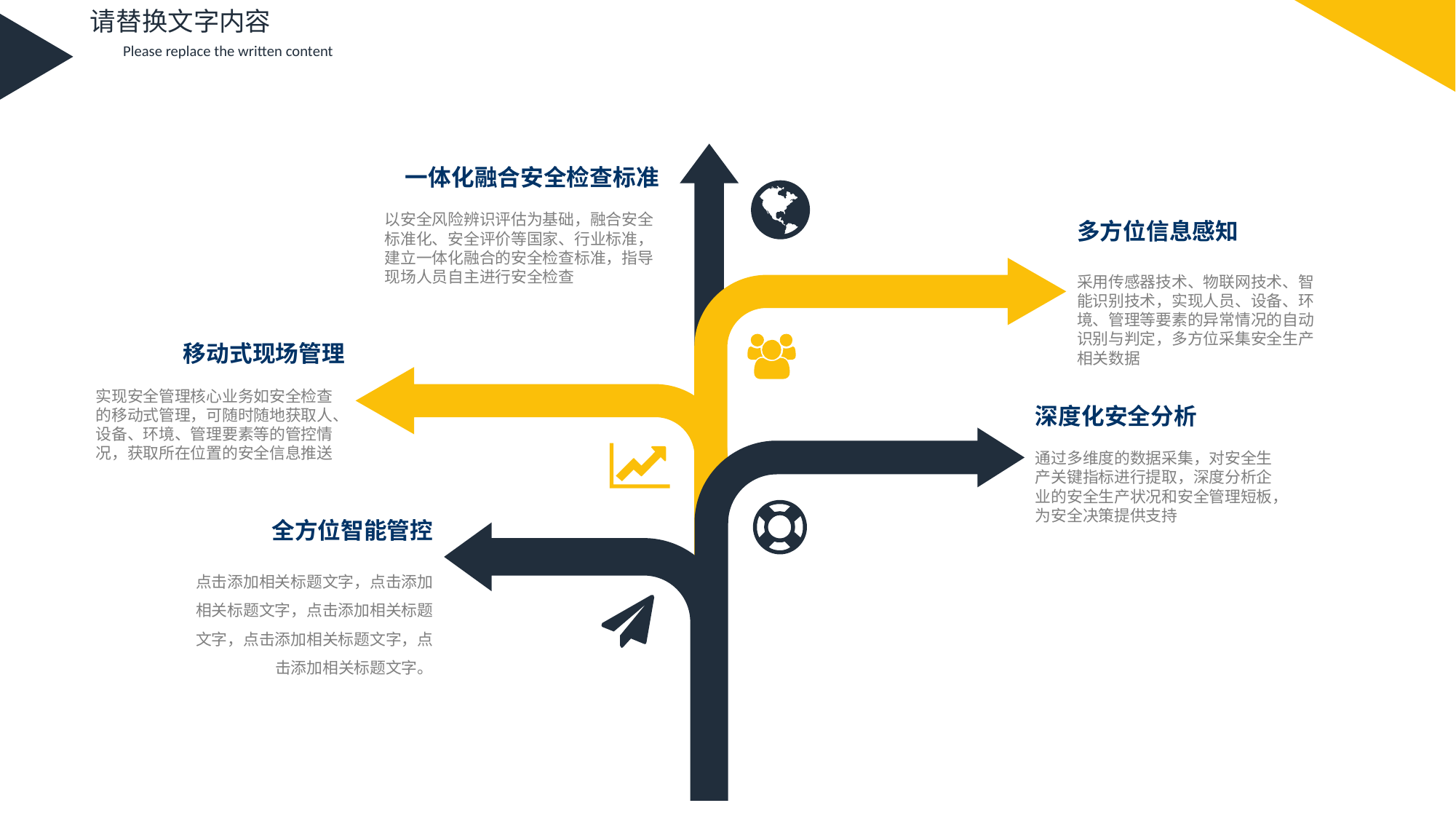

请替换文字内容
Please replace the written content

一体化融合安全检查标准
以安全风险辨识评估为基础，融合安全标准化、安全评价等国家、行业标准，建立一体化融合的安全检查标准，指导现场人员自主进行安全检查

多方位信息感知
采用传感器技术、物联网技术、智能识别技术，实现人员、设备、环境、管理等要素的异常情况的自动识别与判定，多方位采集安全生产相关数据

移动式现场管理

实现安全管理核心业务如安全检查的移动式管理，可随时随地获取人、设备、环境、管理要素等的管控情况，获取所在位置的安全信息推送

深度化安全分析

通过多维度的数据采集，对安全生产关键指标进行提取，深度分析企业的安全生产状况和安全管理短板，为安全决策提供支持

全方位智能管控
点击添加相关标题文字，点击添加相关标题文字，点击添加相关标题文字，点击添加相关标题文字，点击添加相关标题文字。